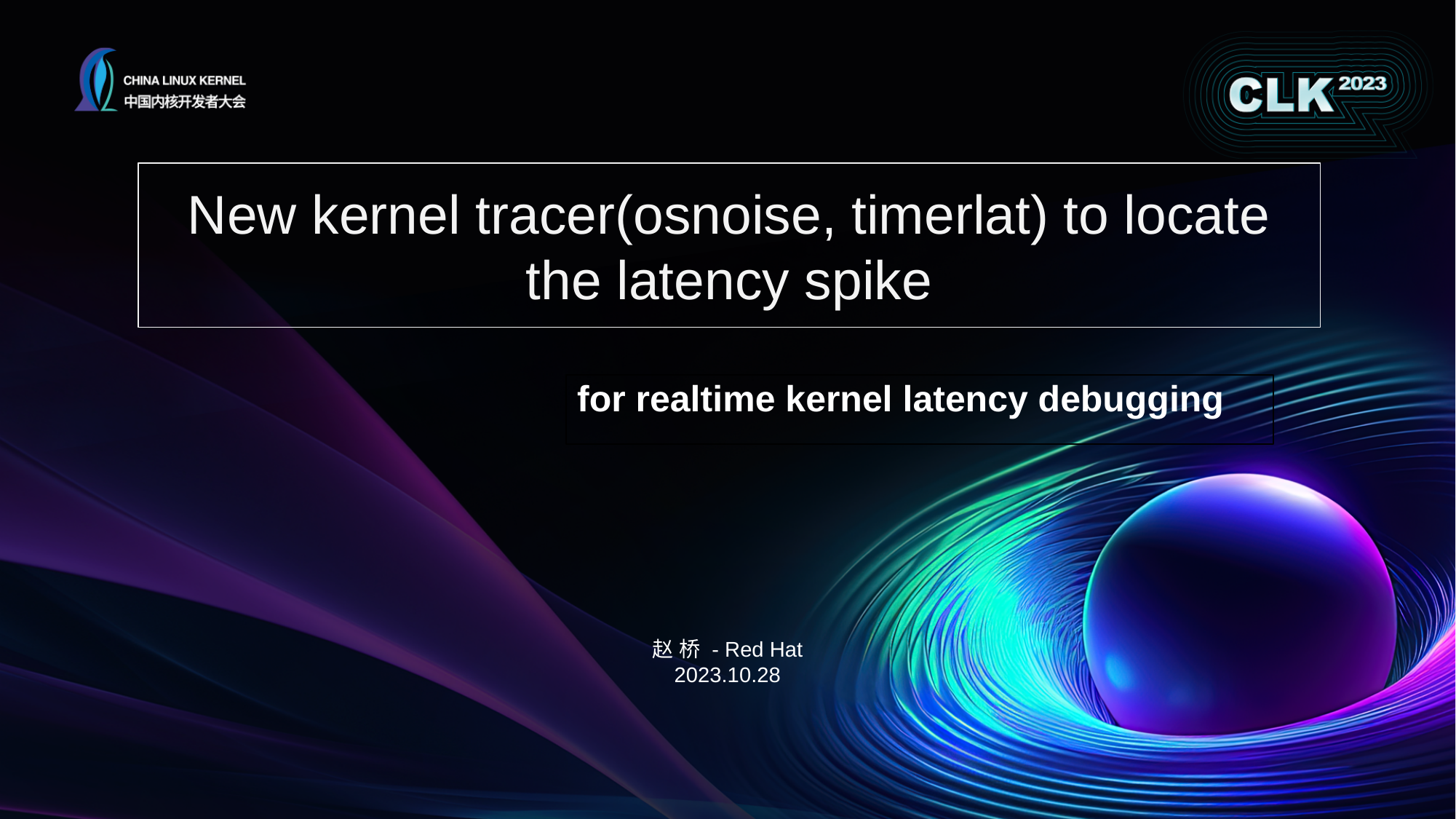

# New kernel tracer(osnoise, timerlat) to locate the latency spike
for realtime kernel latency debugging
赵 桥 - Red Hat
2023.10.28